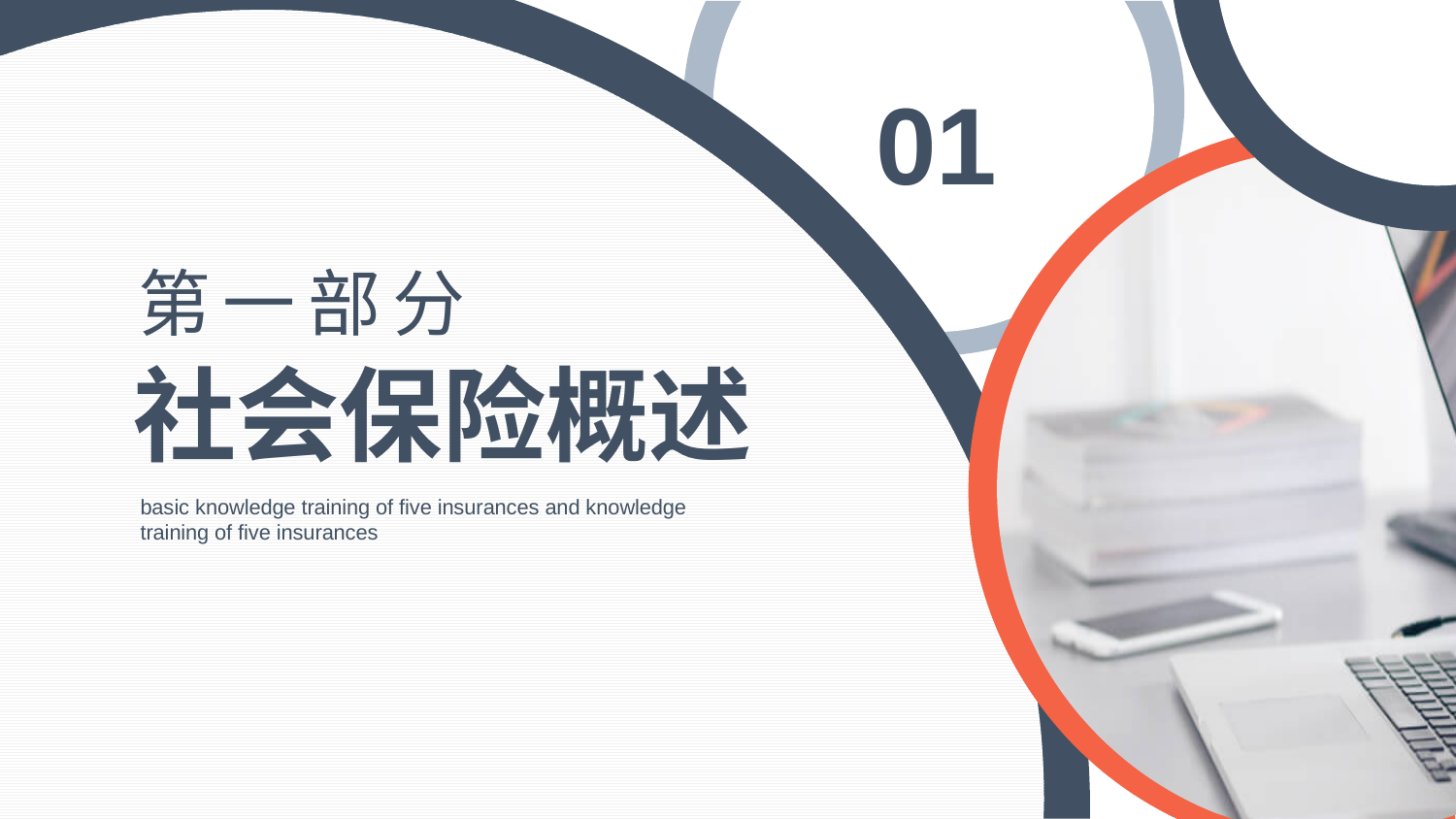

01

第一部分
社会保险概述
basic knowledge training of five insurances and knowledge
training of five insurances